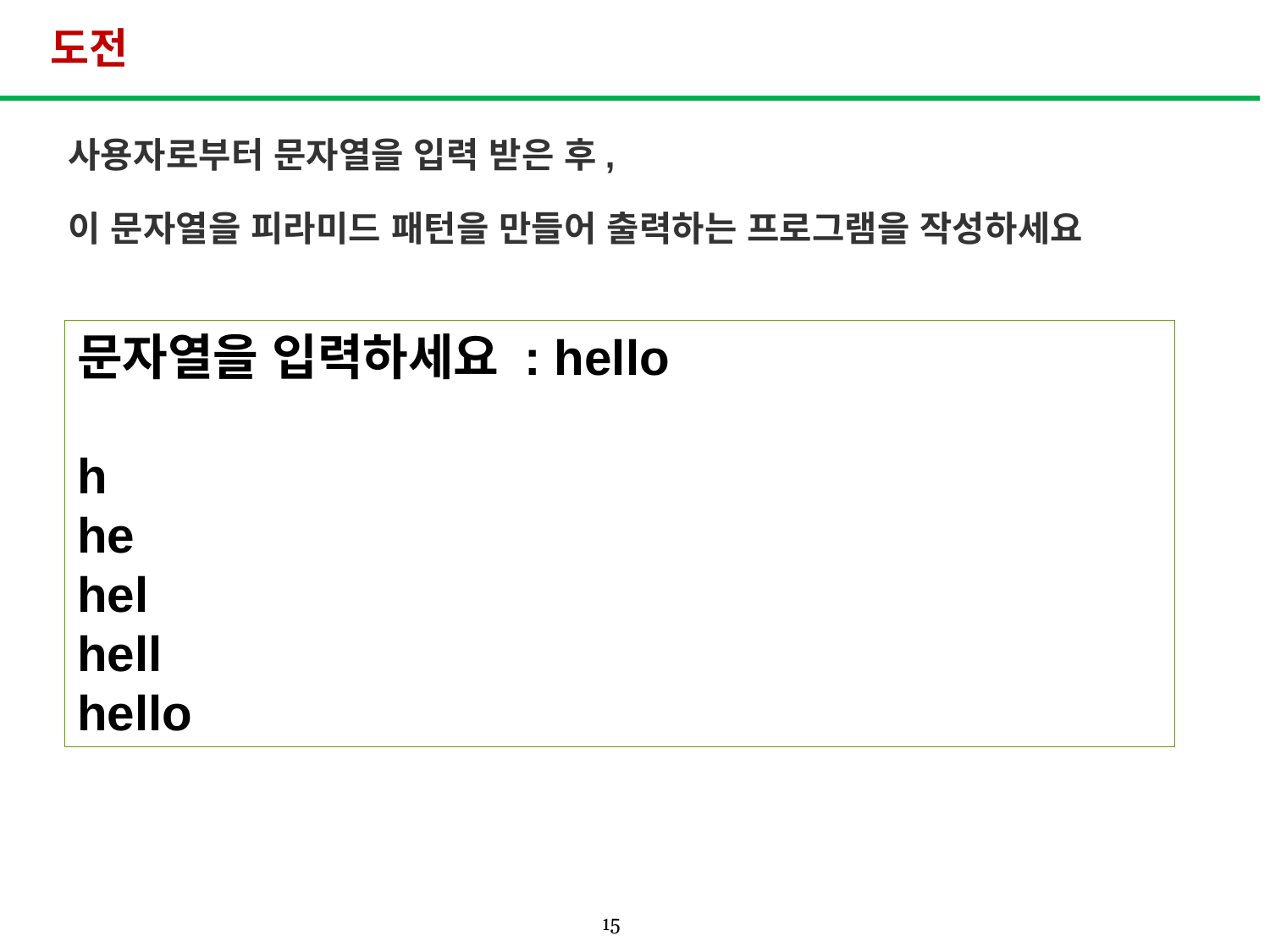

# 도전
사용자로부터 문자열을 입력 받은 후,
이 문자열을 피라미드 패턴을 만들어 출력하는 프로그램을 작성하세요

문자열을 입력하세요 : hello

h
he
hel
hell
hello
15